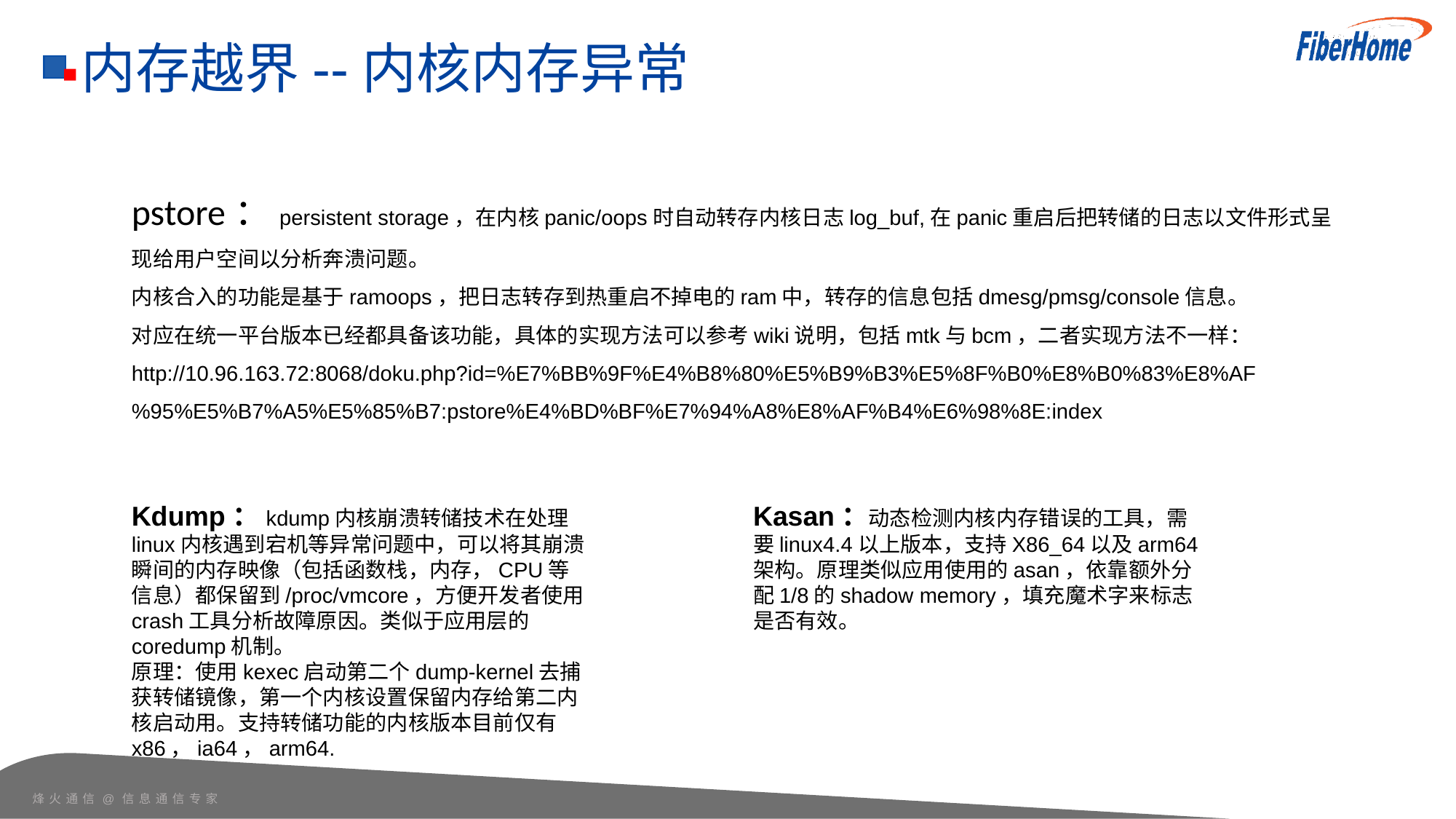

内存越界--内核内存异常

pstore：persistent storage，在内核panic/oops时自动转存内核日志log_buf,在panic重启后把转储的日志以文件形式呈现给用户空间以分析奔溃问题。
内核合入的功能是基于ramoops，把日志转存到热重启不掉电的ram中，转存的信息包括dmesg/pmsg/console信息。
对应在统一平台版本已经都具备该功能，具体的实现方法可以参考wiki说明，包括mtk与bcm，二者实现方法不一样：
http://10.96.163.72:8068/doku.php?id=%E7%BB%9F%E4%B8%80%E5%B9%B3%E5%8F%B0%E8%B0%83%E8%AF%95%E5%B7%A5%E5%85%B7:pstore%E4%BD%BF%E7%94%A8%E8%AF%B4%E6%98%8E:index

Kdump：kdump内核崩溃转储技术在处理linux内核遇到宕机等异常问题中，可以将其崩溃瞬间的内存映像（包括函数栈，内存，CPU等信息）都保留到/proc/vmcore，方便开发者使用crash工具分析故障原因。类似于应用层的coredump机制。
原理：使用kexec启动第二个dump-kernel去捕获转储镜像，第一个内核设置保留内存给第二内核启动用。支持转储功能的内核版本目前仅有x86，ia64，arm64.
Kasan：动态检测内核内存错误的工具，需要linux4.4以上版本，支持X86_64以及arm64架构。原理类似应用使用的asan，依靠额外分配1/8的shadow memory，填充魔术字来标志是否有效。